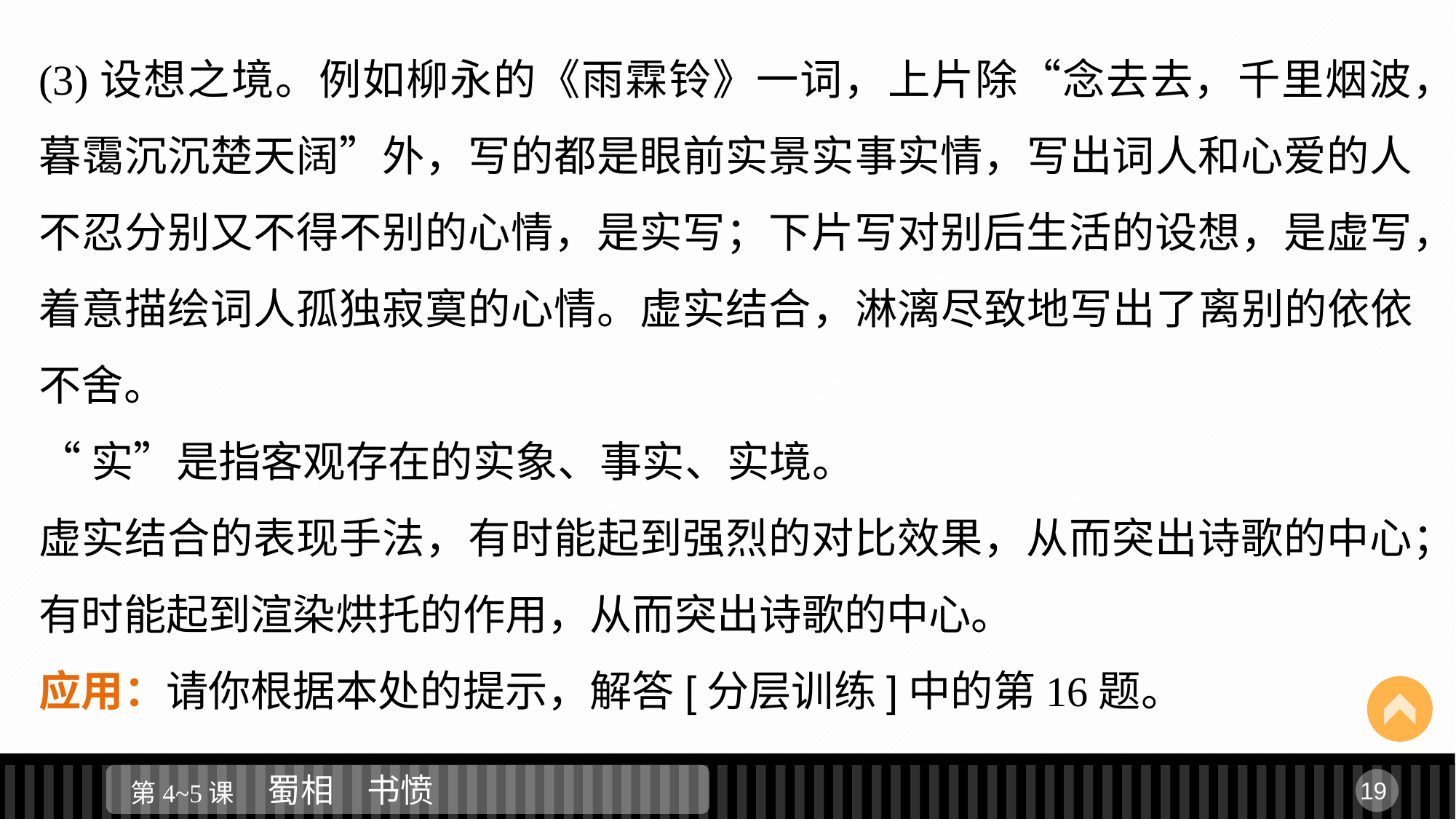

(3)设想之境。例如柳永的《雨霖铃》一词，上片除“念去去，千里烟波，暮霭沉沉楚天阔”外，写的都是眼前实景实事实情，写出词人和心爱的人不忍分别又不得不别的心情，是实写；下片写对别后生活的设想，是虚写，着意描绘词人孤独寂寞的心情。虚实结合，淋漓尽致地写出了离别的依依不舍。
“实”是指客观存在的实象、事实、实境。
虚实结合的表现手法，有时能起到强烈的对比效果，从而突出诗歌的中心；有时能起到渲染烘托的作用，从而突出诗歌的中心。
应用：请你根据本处的提示，解答[分层训练]中的第16题。